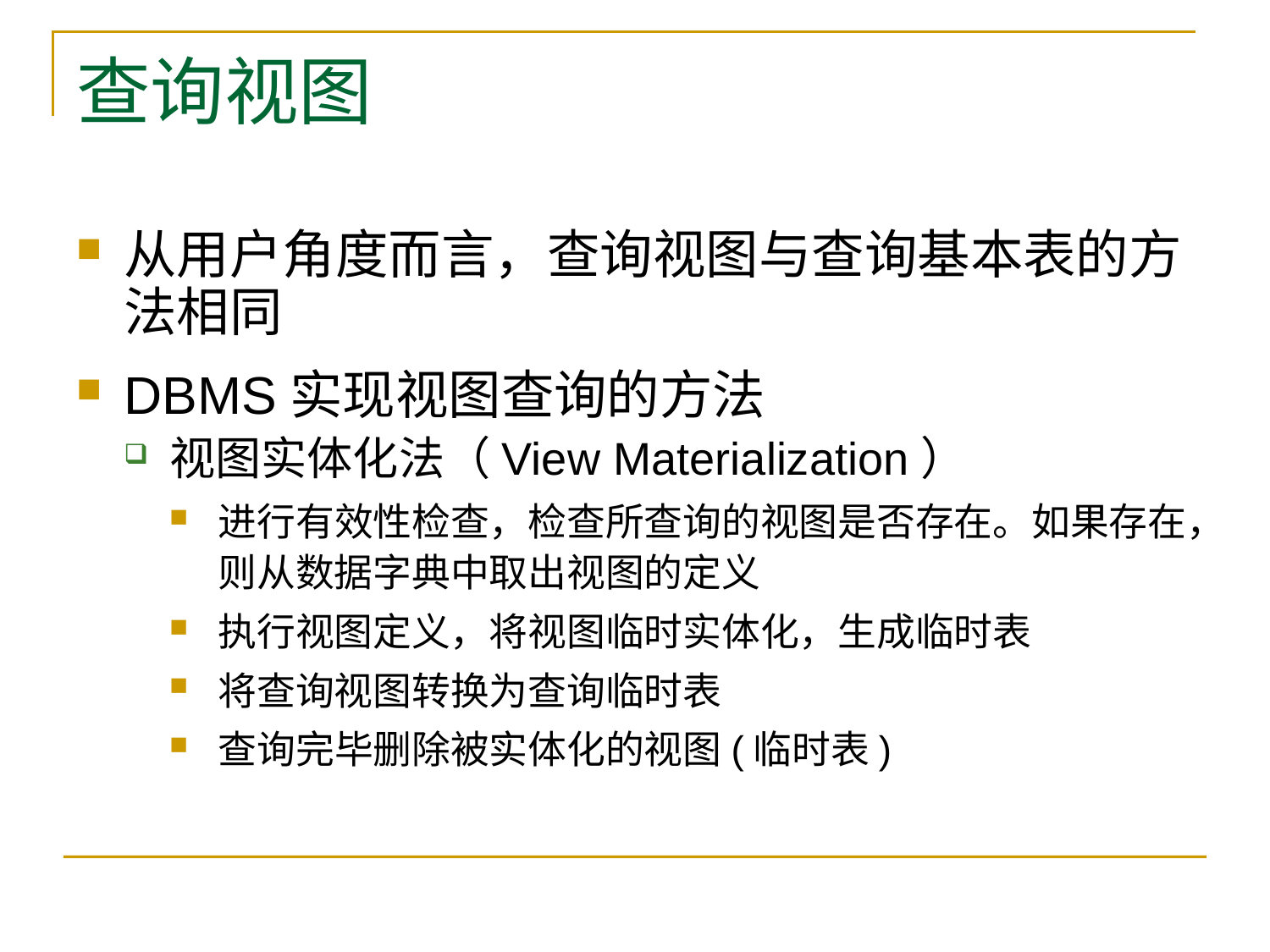

# 查询视图
从用户角度而言，查询视图与查询基本表的方法相同
DBMS实现视图查询的方法
视图实体化法（View Materialization）
进行有效性检查，检查所查询的视图是否存在。如果存在，则从数据字典中取出视图的定义
执行视图定义，将视图临时实体化，生成临时表
将查询视图转换为查询临时表
查询完毕删除被实体化的视图(临时表)